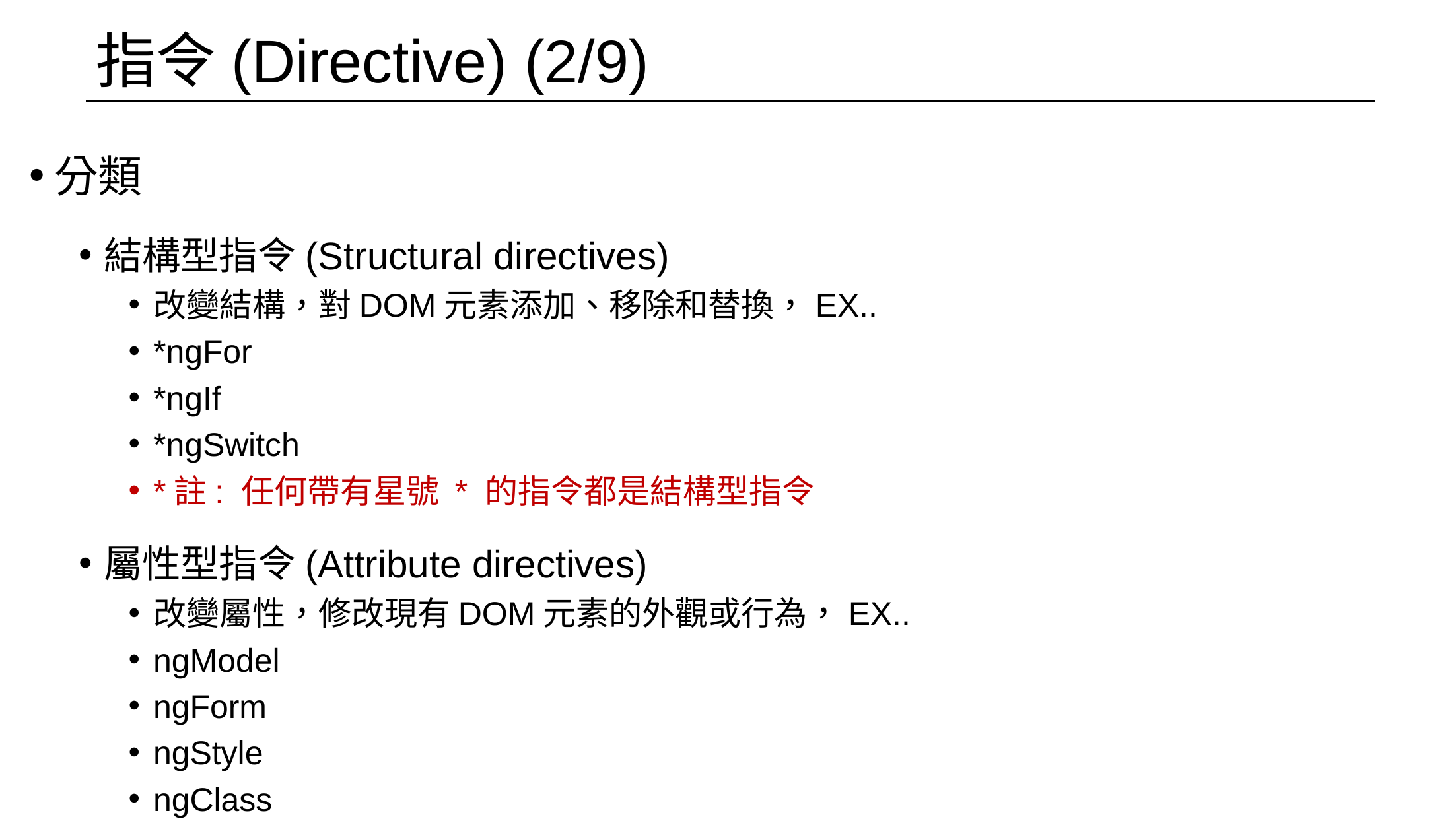

# 指令(Directive) (2/9)
分類
結構型指令(Structural directives)
改變結構，對DOM元素添加、移除和替換，EX..
*ngFor
*ngIf
*ngSwitch
*註: 任何帶有星號 * 的指令都是結構型指令
屬性型指令(Attribute directives)
改變屬性，修改現有DOM元素的外觀或行為，EX..
ngModel
ngForm
ngStyle
ngClass